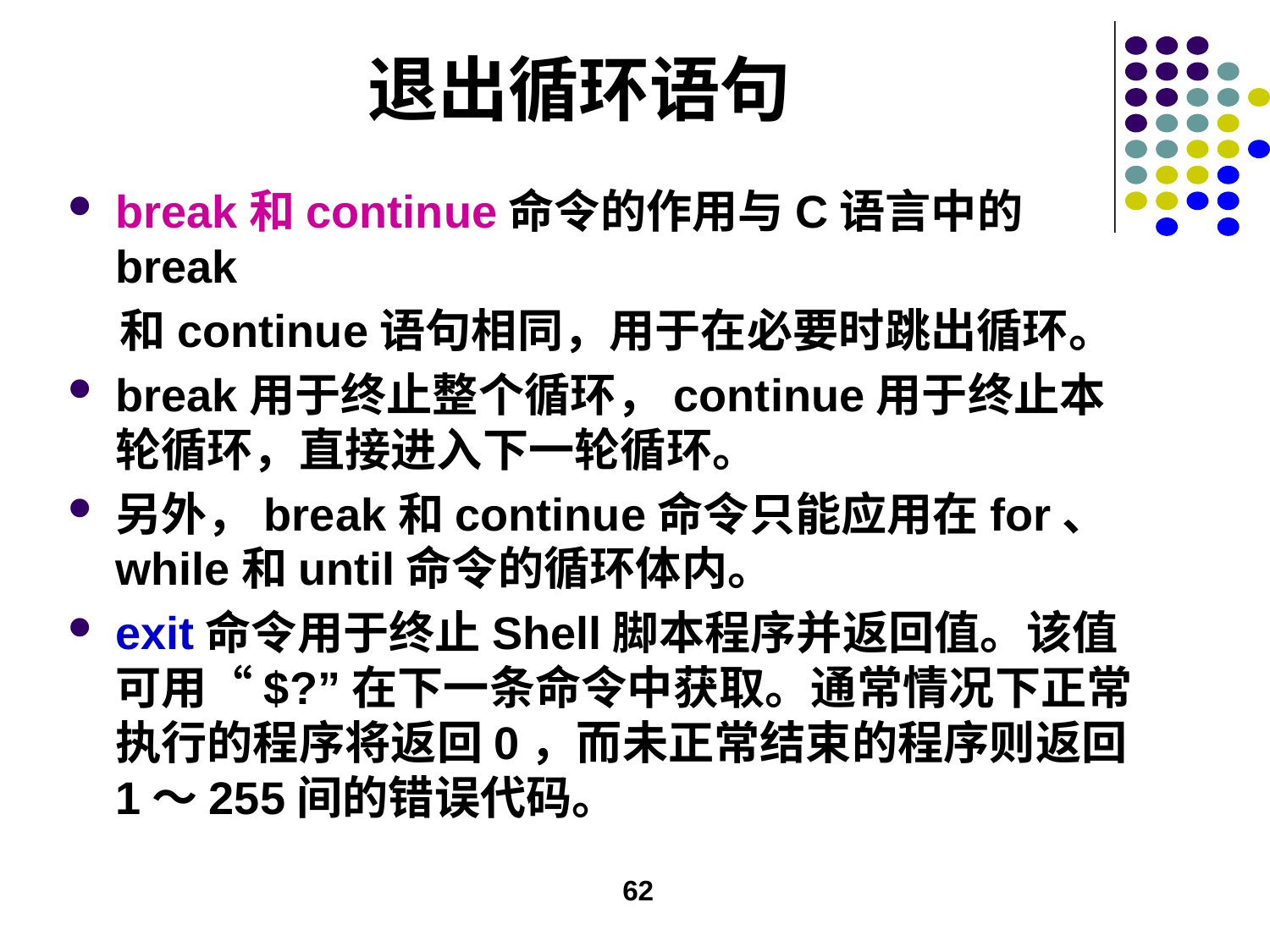

# 退出循环语句
break和continue命令的作用与C语言中的break
    和continue语句相同，用于在必要时跳出循环。
break用于终止整个循环，continue用于终止本轮循环，直接进入下一轮循环。
另外，break和continue命令只能应用在for、while和until命令的循环体内。
exit命令用于终止Shell脚本程序并返回值。该值可用“$?”在下一条命令中获取。通常情况下正常执行的程序将返回0，而未正常结束的程序则返回1～255间的错误代码。
62